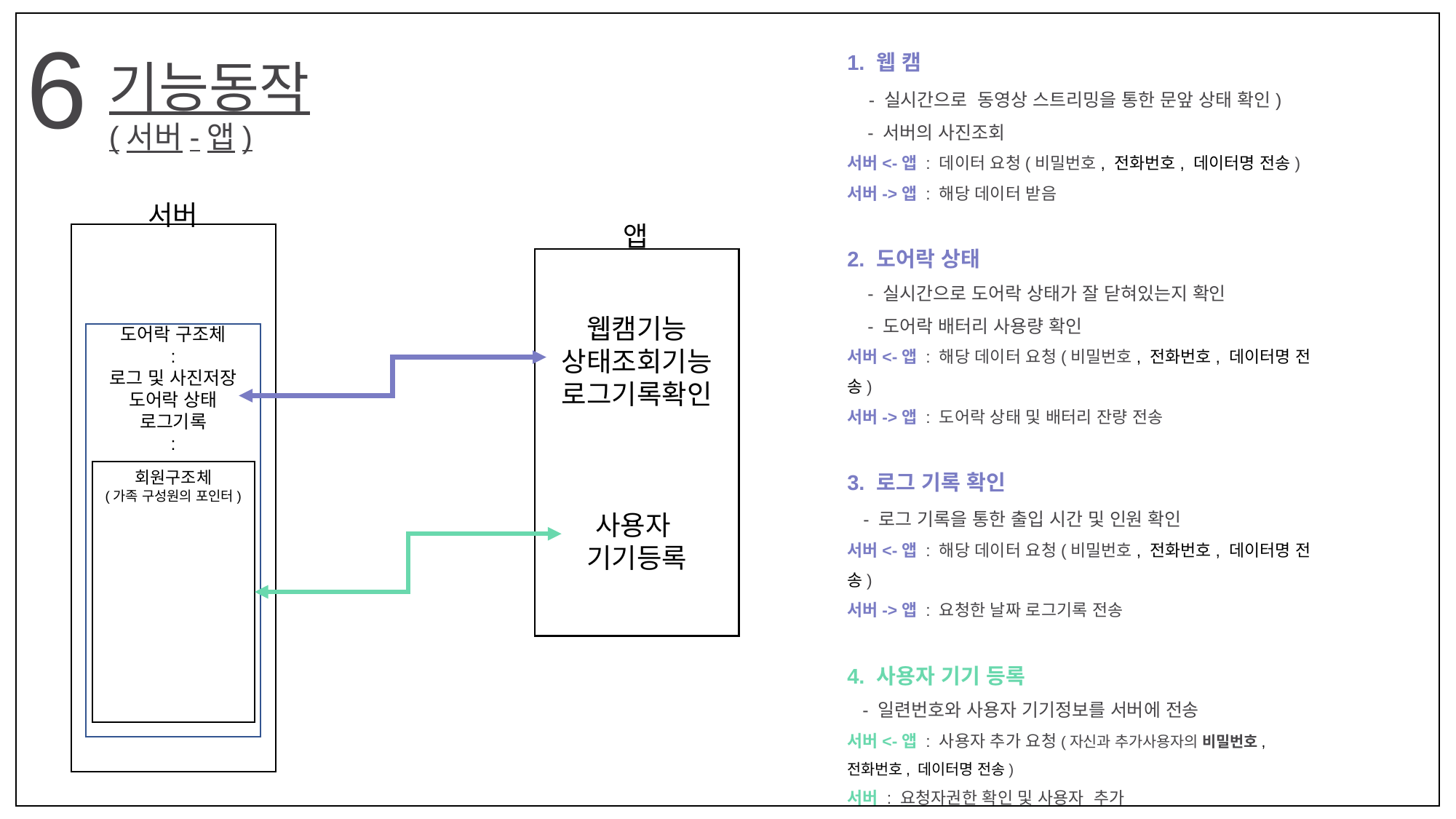

6
1. 웹 캠
    - 실시간으로  동영상 스트리밍을 통한 문앞 상태 확인)
    - 서버의 사진조회
서버<-앱 : 데이터 요청(비밀번호, 전화번호, 데이터명 전송)
서버->앱 : 해당 데이터 받음

2. 도어락 상태
    - 실시간으로 도어락 상태가 잘 닫혀있는지 확인
    - 도어락 배터리 사용량 확인
서버<-앱 : 해당 데이터 요청(비밀번호, 전화번호, 데이터명 전송)
서버->앱 : 도어락 상태 및 배터리 잔량 전송

3. 로그 기록 확인
   - 로그 기록을 통한 출입 시간 및 인원 확인
서버<-앱 : 해당 데이터 요청(비밀번호, 전화번호, 데이터명 전송)
서버->앱 : 요청한 날짜 로그기록 전송

4. 사용자 기기 등록
   - 일련번호와 사용자 기기정보를 서버에 전송
서버<-앱 : 사용자 추가 요청(자신과 추가사용자의 비밀번호, 전화번호, 데이터명 전송)
서버 : 요청자권한 확인 및 사용자  추가
서버->앱 : 완료 메시지 보냄
기능동작
(서버-앱)
서버
앱

웹캠기능
상태조회기능
로그기록확인

사용자
기기등록
도어락 구조체
:
로그 및 사진저장
도어락 상태
로그기록
:

회원구조체
(가족 구성원의 포인터)